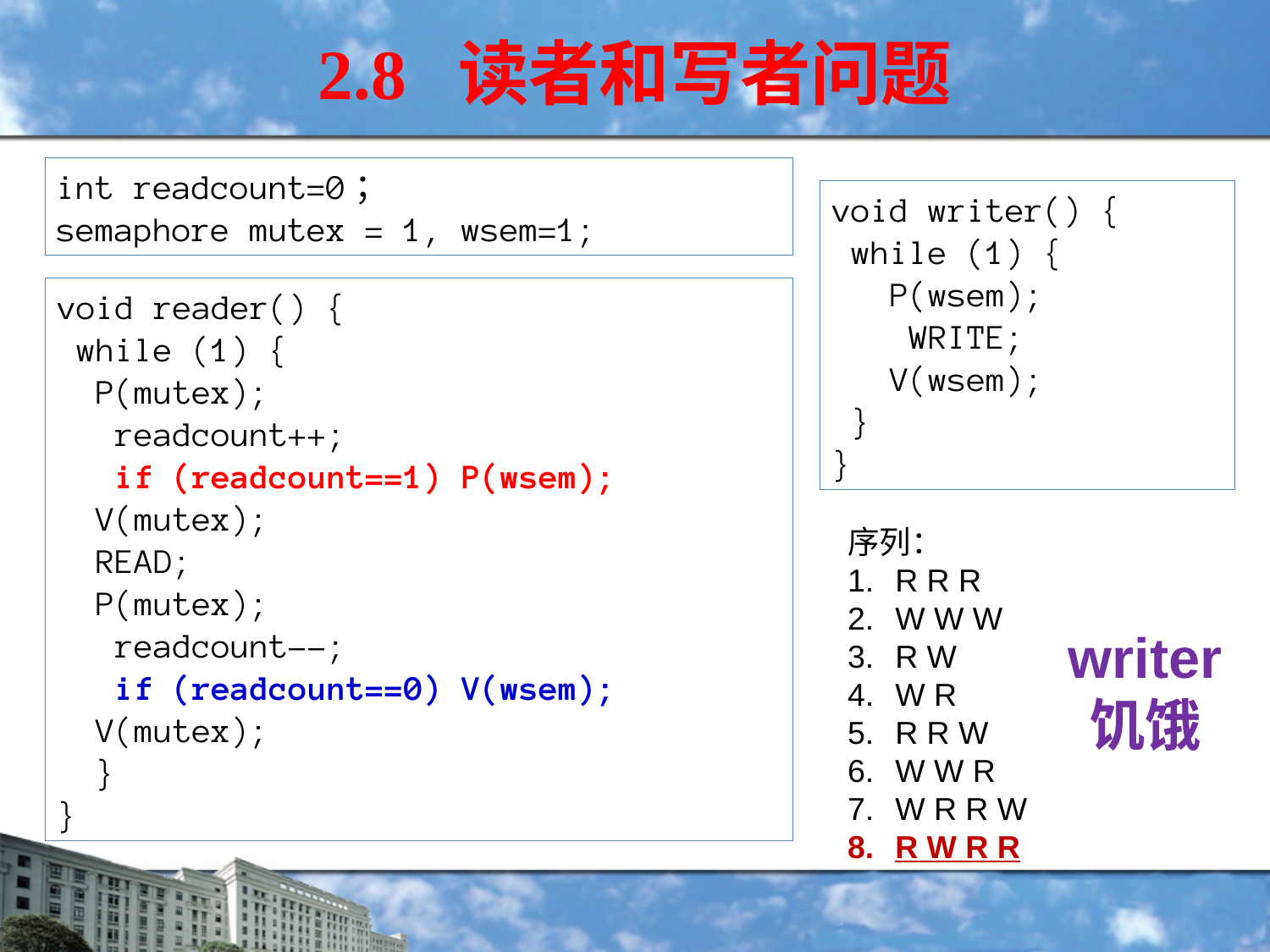

2.8  读者和写者问题
int readcount=0；
semaphore mutex = 1, wsem=1;
void writer() {
 while (1) {
   P(wsem);
    WRITE;
   V(wsem);
 }
}
void reader() {
 while (1) {
  P(mutex);
   readcount++;
   if (readcount==1) P(wsem);
  V(mutex);
  READ;
  P(mutex);
   readcount--;
   if (readcount==0) V(wsem);
  V(mutex);
  }
}
序列：
R R R
W W W
R W
W R
R R W
W W R
W R R W
R W R R
writer
饥饿